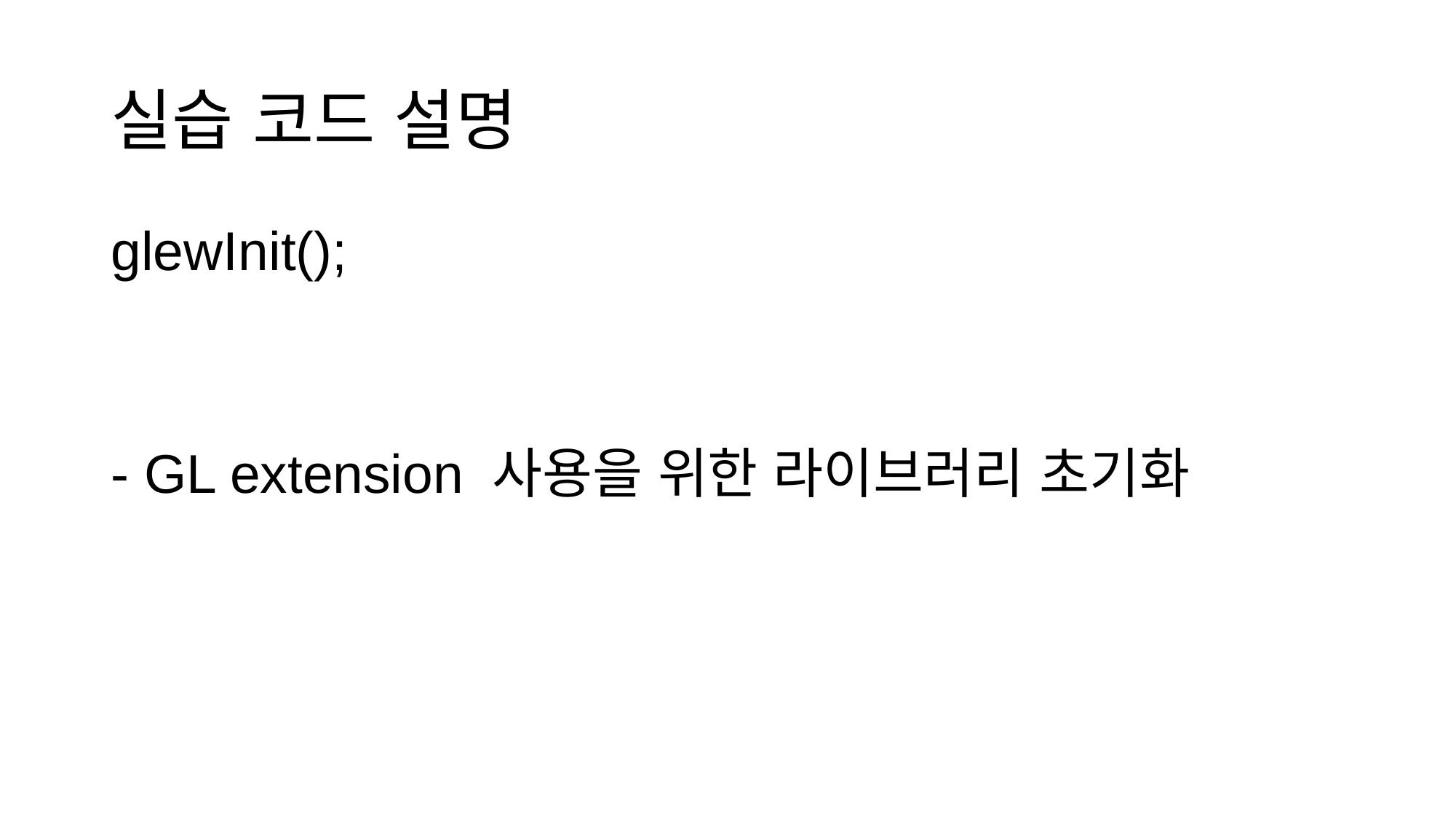

# 실습 코드 설명
glewInit();

- GL extension 사용을 위한 라이브러리 초기화